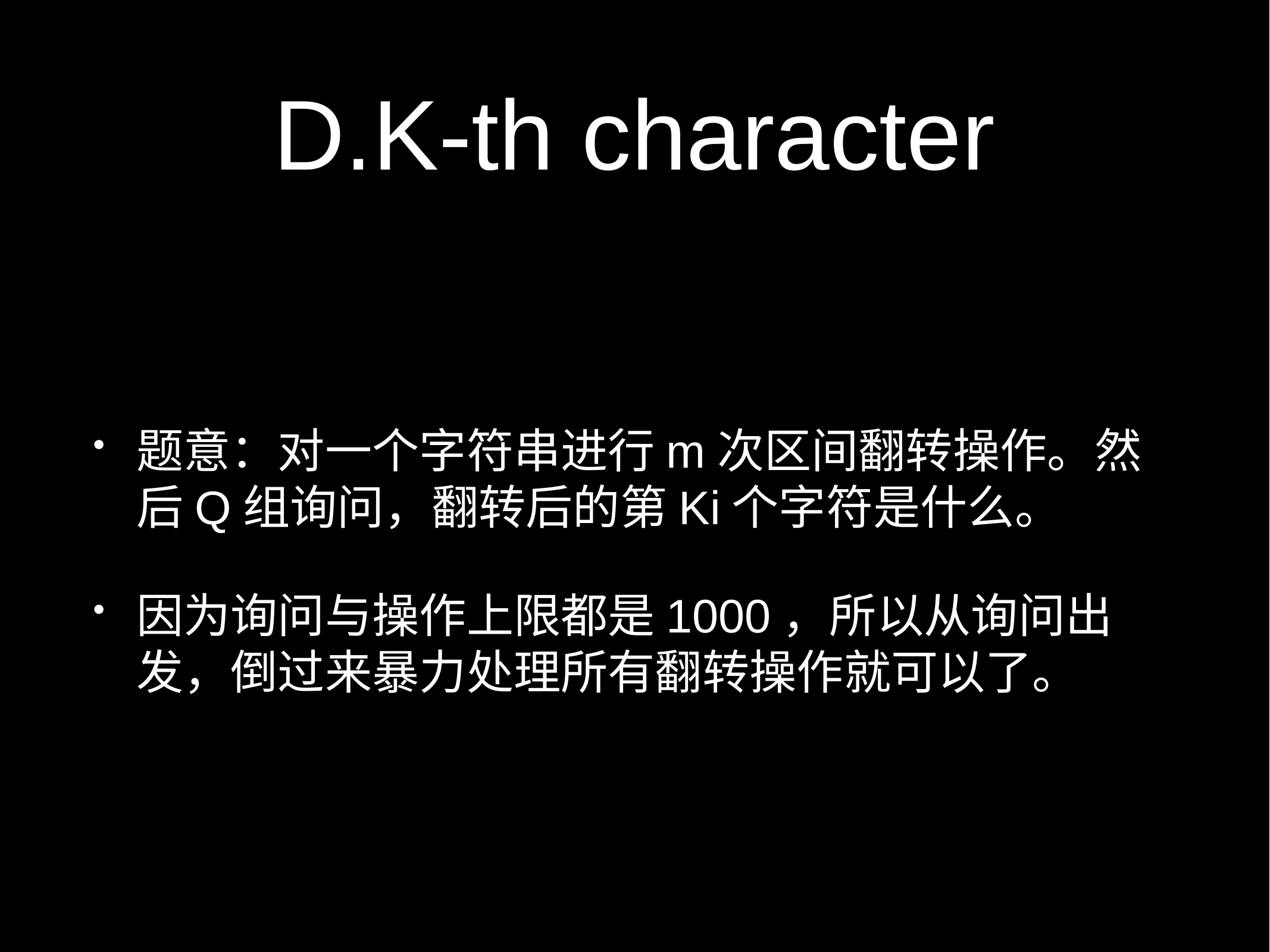

# D.K-th character
题意：对一个字符串进行m次区间翻转操作。然后Q组询问，翻转后的第Ki个字符是什么。
因为询问与操作上限都是1000，所以从询问出发，倒过来暴力处理所有翻转操作就可以了。